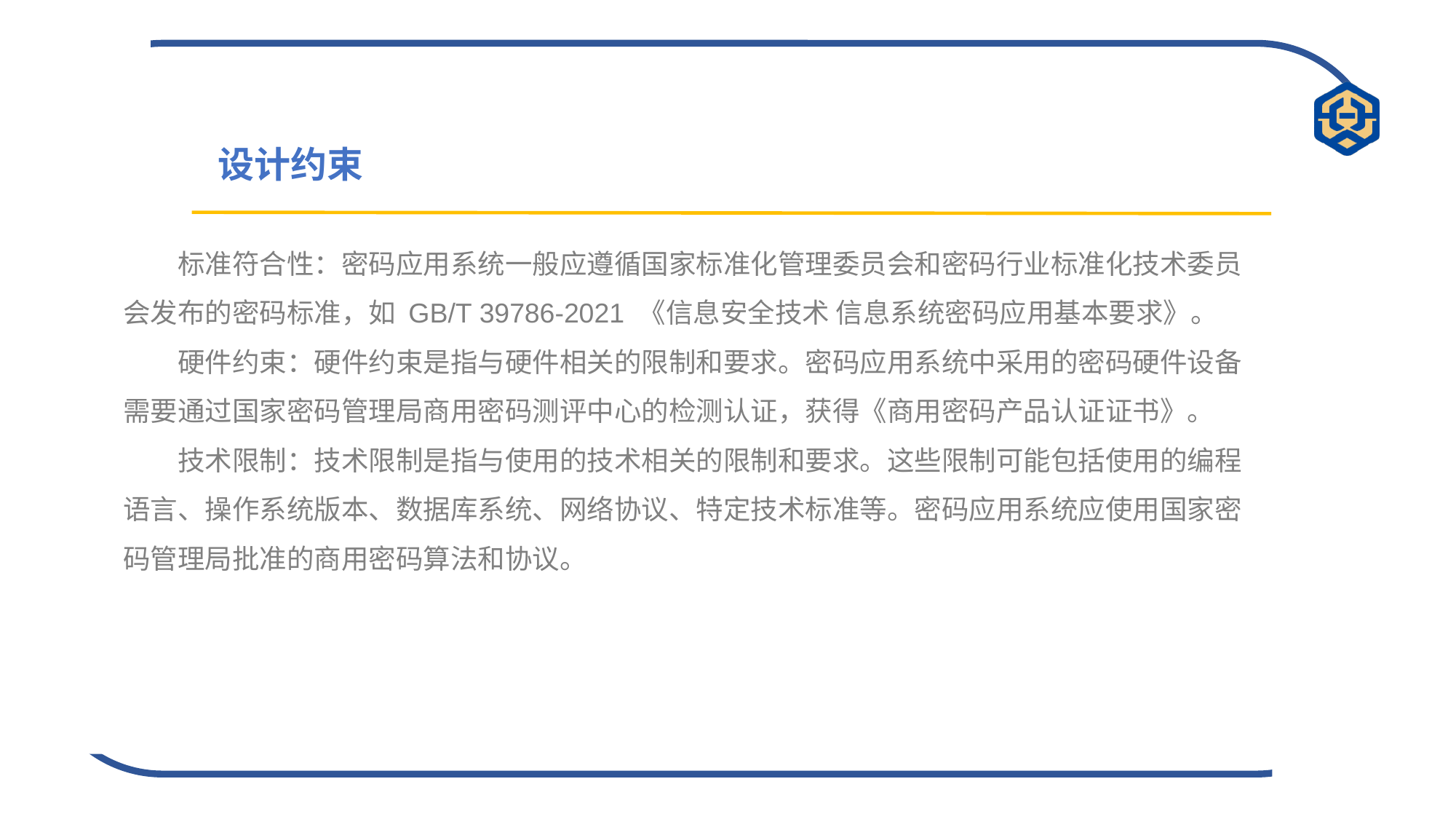

设计约束
标准符合性：密码应用系统一般应遵循国家标准化管理委员会和密码行业标准化技术委员会发布的密码标准，如 GB/T 39786-2021 《信息安全技术 信息系统密码应用基本要求》。
硬件约束：硬件约束是指与硬件相关的限制和要求。密码应用系统中采用的密码硬件设备需要通过国家密码管理局商用密码测评中心的检测认证，获得《商用密码产品认证证书》。
技术限制：技术限制是指与使用的技术相关的限制和要求。这些限制可能包括使用的编程语言、操作系统版本、数据库系统、网络协议、特定技术标准等。密码应用系统应使用国家密码管理局批准的商用密码算法和协议。